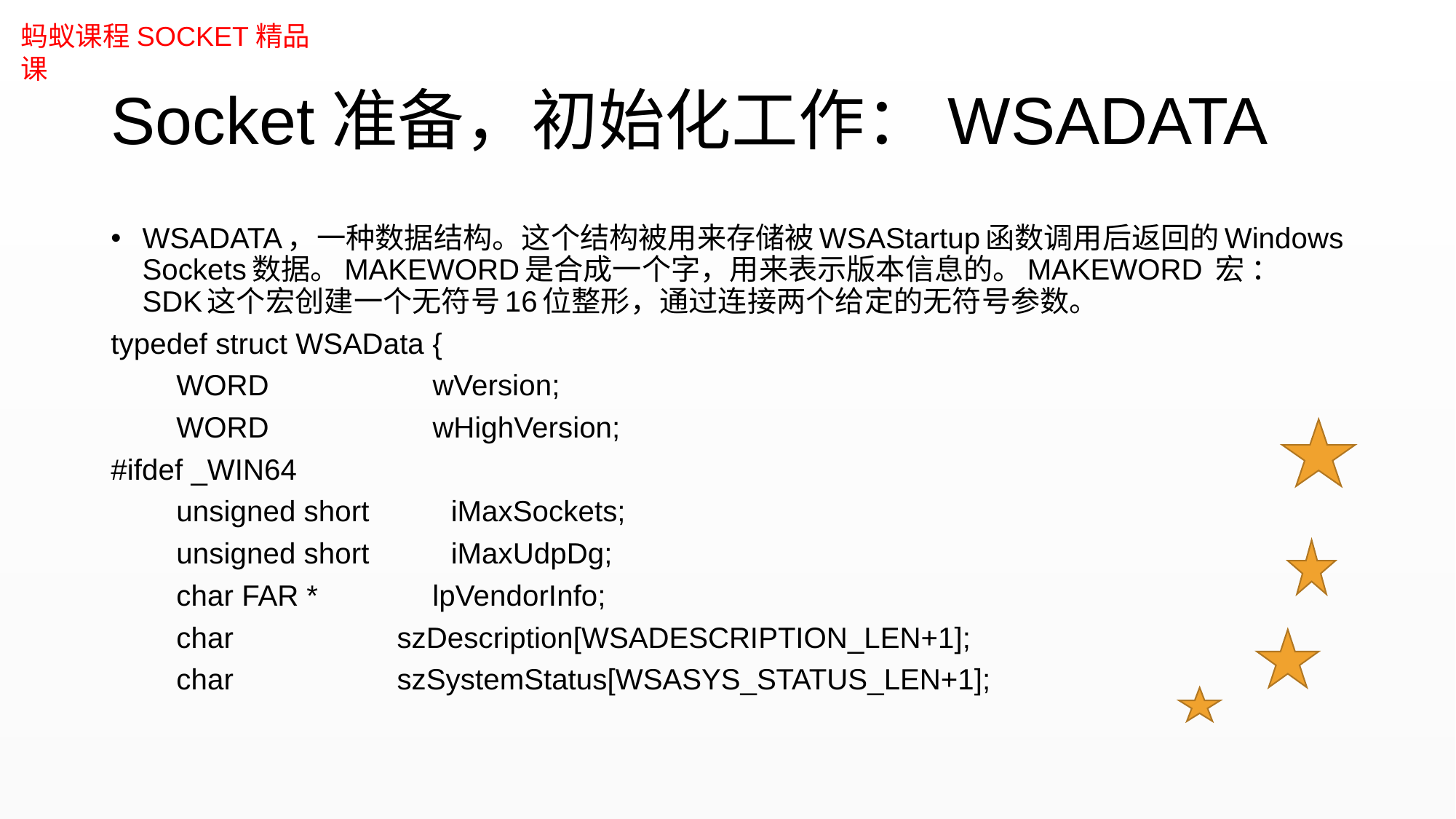

# Socket准备，初始化工作：WSADATA
WSADATA，一种数据结构。这个结构被用来存储被WSAStartup函数调用后返回的Windows Sockets数据。MAKEWORD是合成一个字，用来表示版本信息的。MAKEWORD 宏 ：SDK这个宏创建一个无符号16位整形，通过连接两个给定的无符号参数。
typedef struct WSAData {
        WORD                    wVersion;
        WORD                    wHighVersion;
#ifdef _WIN64
        unsigned short          iMaxSockets;
        unsigned short          iMaxUdpDg;
        char FAR *              lpVendorInfo;
        char                    szDescription[WSADESCRIPTION_LEN+1];
        char                    szSystemStatus[WSASYS_STATUS_LEN+1];